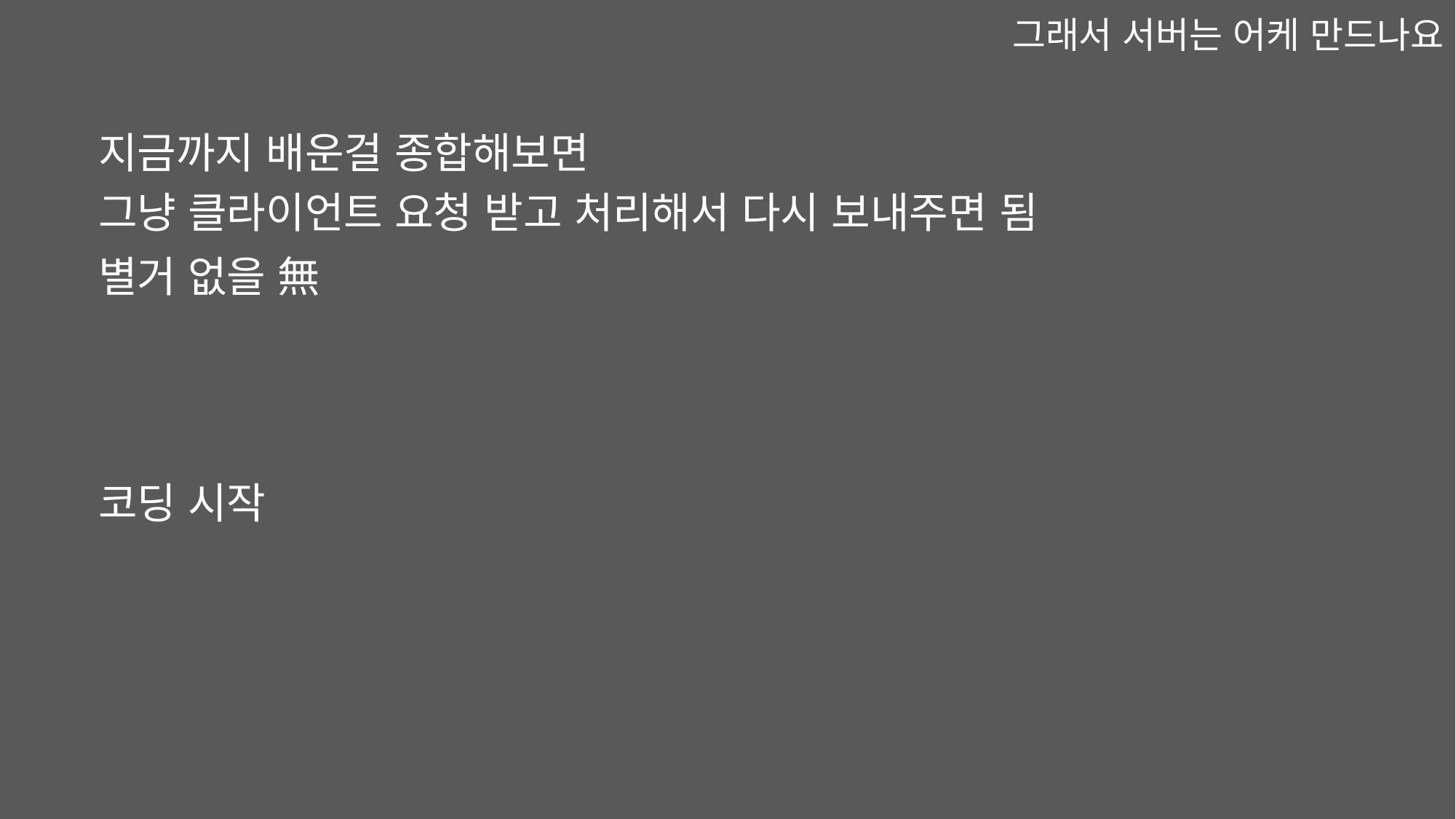

그래서 서버는 어케 만드나요
지금까지 배운걸 종합해보면
그냥 클라이언트 요청 받고 처리해서 다시 보내주면 됨
별거 없을 無
코딩 시작